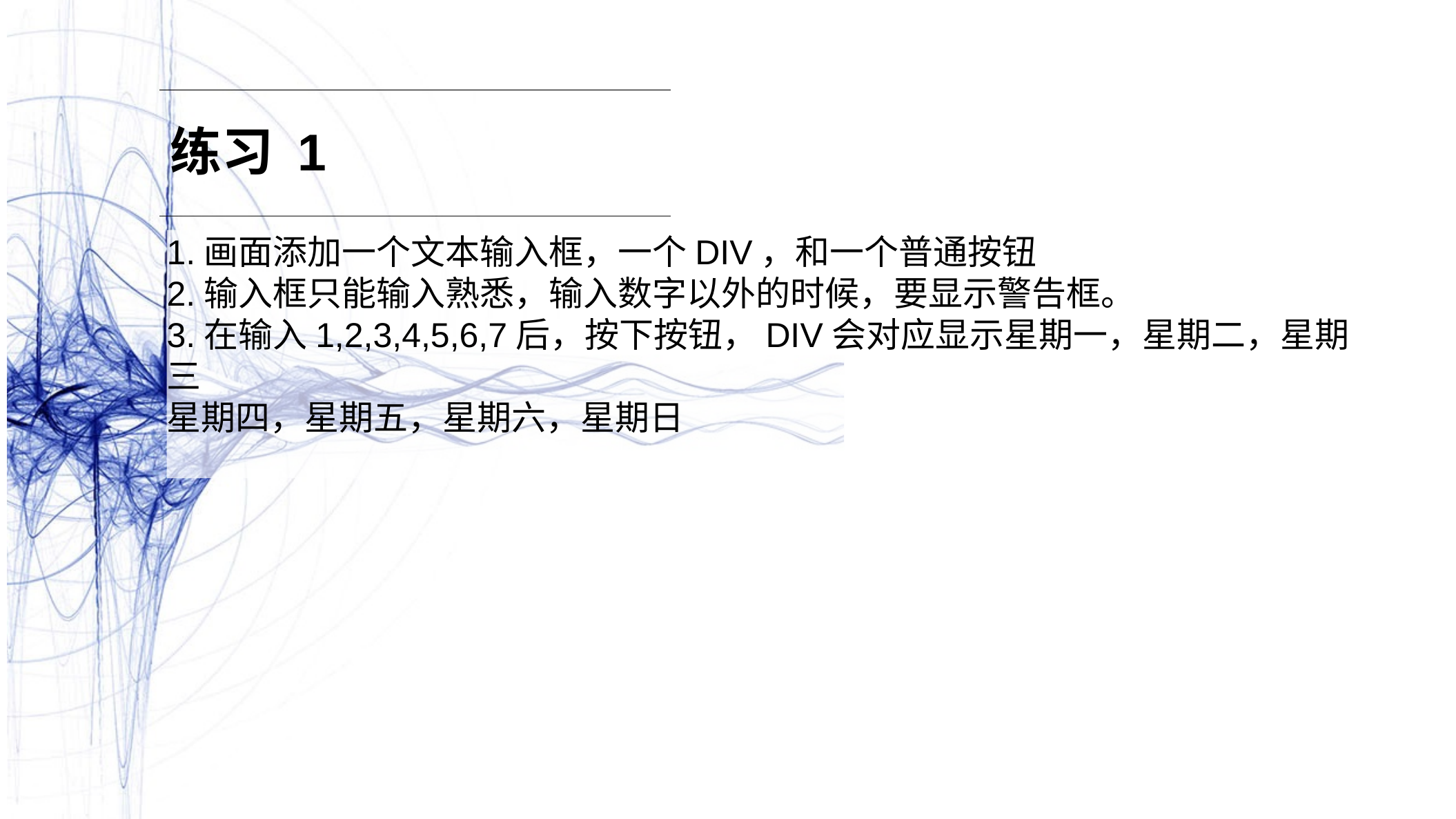

练习 1

1.画面添加一个文本输入框，一个DIV，和一个普通按钮
2.输入框只能输入熟悉，输入数字以外的时候，要显示警告框。
3.在输入1,2,3,4,5,6,7后，按下按钮，DIV会对应显示星期一，星期二，星期三
星期四，星期五，星期六，星期日